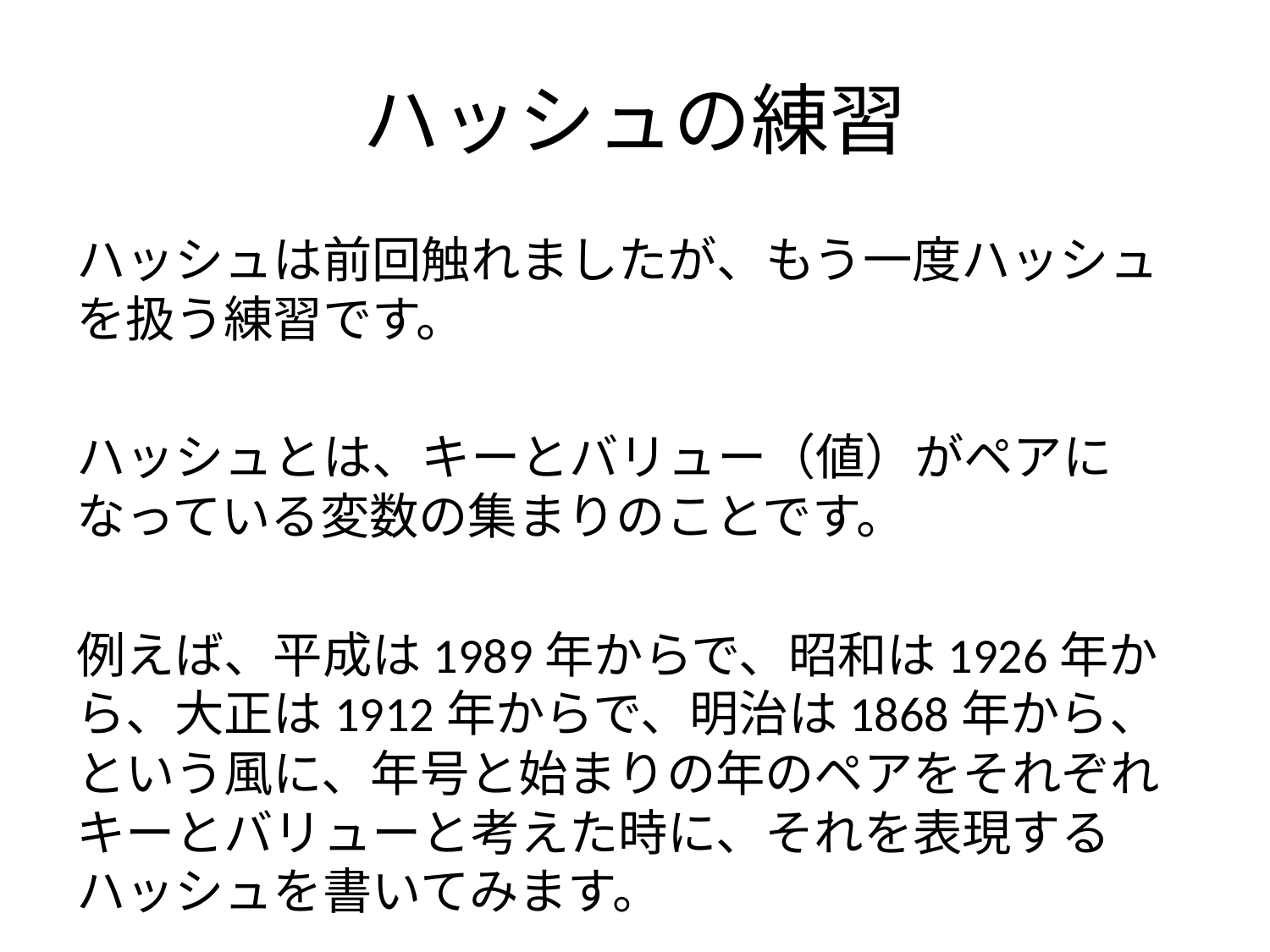

# ハッシュの練習
ハッシュは前回触れましたが、もう一度ハッシュを扱う練習です。

ハッシュとは、キーとバリュー（値）がペアになっている変数の集まりのことです。

例えば、平成は1989年からで、昭和は1926年から、大正は1912年からで、明治は1868年から、という風に、年号と始まりの年のペアをそれぞれキーとバリューと考えた時に、それを表現するハッシュを書いてみます。